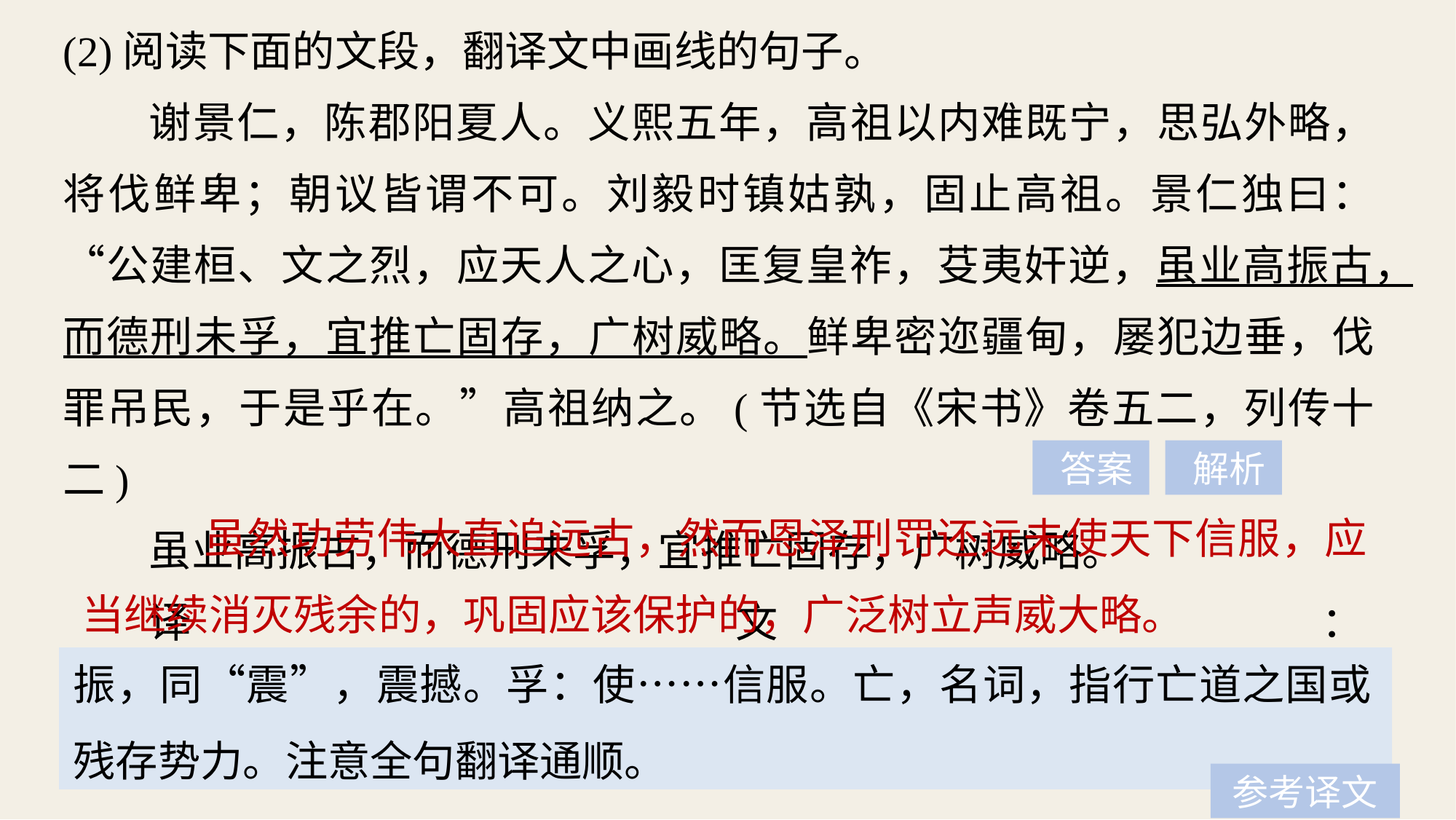

(2)阅读下面的文段，翻译文中画线的句子。
谢景仁，陈郡阳夏人。义熙五年，高祖以内难既宁，思弘外略，将伐鲜卑；朝议皆谓不可。刘毅时镇姑孰，固止高祖。景仁独曰：“公建桓、文之烈，应天人之心，匡复皇祚，芟夷奸逆，虽业高振古，而德刑未孚，宜推亡固存，广树威略。鲜卑密迩疆甸，屡犯边垂，伐罪吊民，于是乎在。”高祖纳之。(节选自《宋书》卷五二，列传十二)
虽业高振古，而德刑未孚，宜推亡固存，广树威略。
译文：_______________________________________________________
____________________________________________________
 答案
 解析
           虽然功劳伟大直追远古，然而恩泽刑罚还远未使天下信服，应当继续消灭残余的，巩固应该保护的，广泛树立声威大略。
振，同“震”，震撼。孚：使……信服。亡，名词，指行亡道之国或残存势力。注意全句翻译通顺。

参考译文